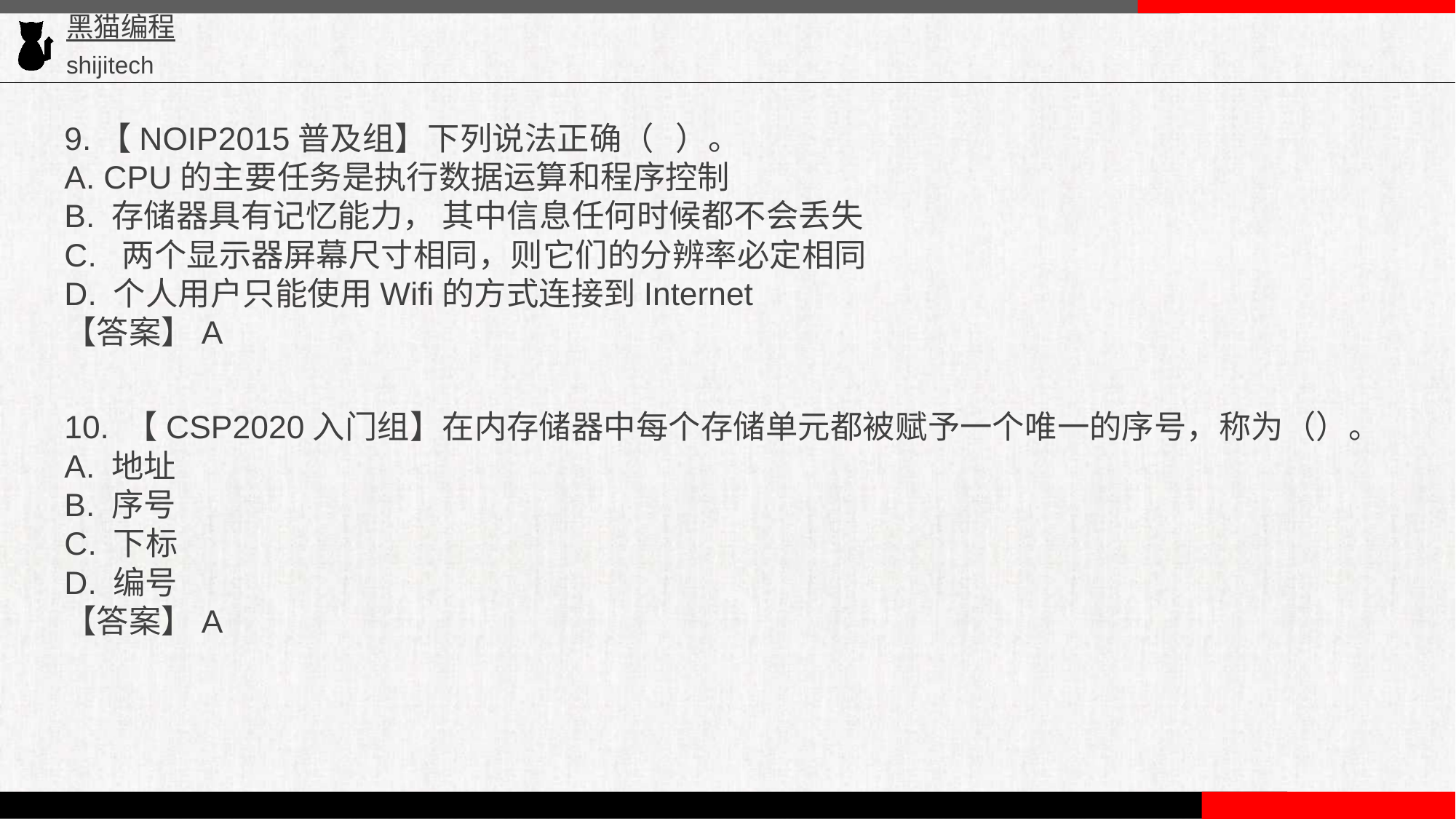

9.【NOIP2015普及组】下列说法正确（   ）。
A. CPU的主要任务是执行数据运算和程序控制
B. 存储器具有记忆能力， 其中信息任何时候都不会丢失
C.  两个显示器屏幕尺寸相同，则它们的分辨率必定相同
D. 个人用户只能使用Wifi的方式连接到Internet
【答案】A
10. 【CSP2020入门组】在内存储器中每个存储单元都被赋予一个唯一的序号，称为（）。
A. 地址
B. 序号
C. 下标
D. 编号
【答案】A